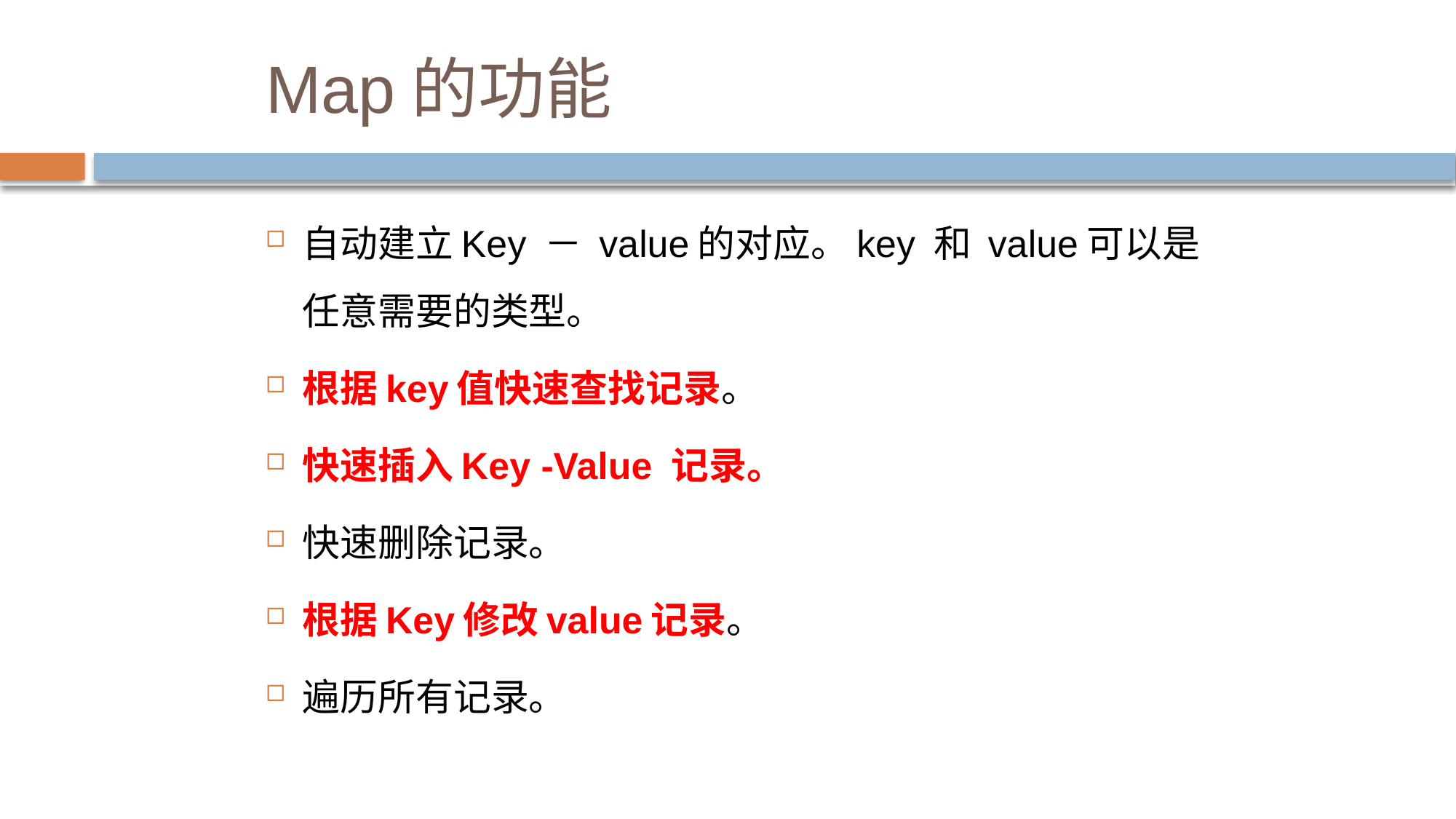

# Map的功能
自动建立Key － value的对应。key 和 value可以是任意需要的类型。
根据key值快速查找记录。
快速插入Key -Value 记录。
快速删除记录。
根据Key修改value记录。
遍历所有记录。